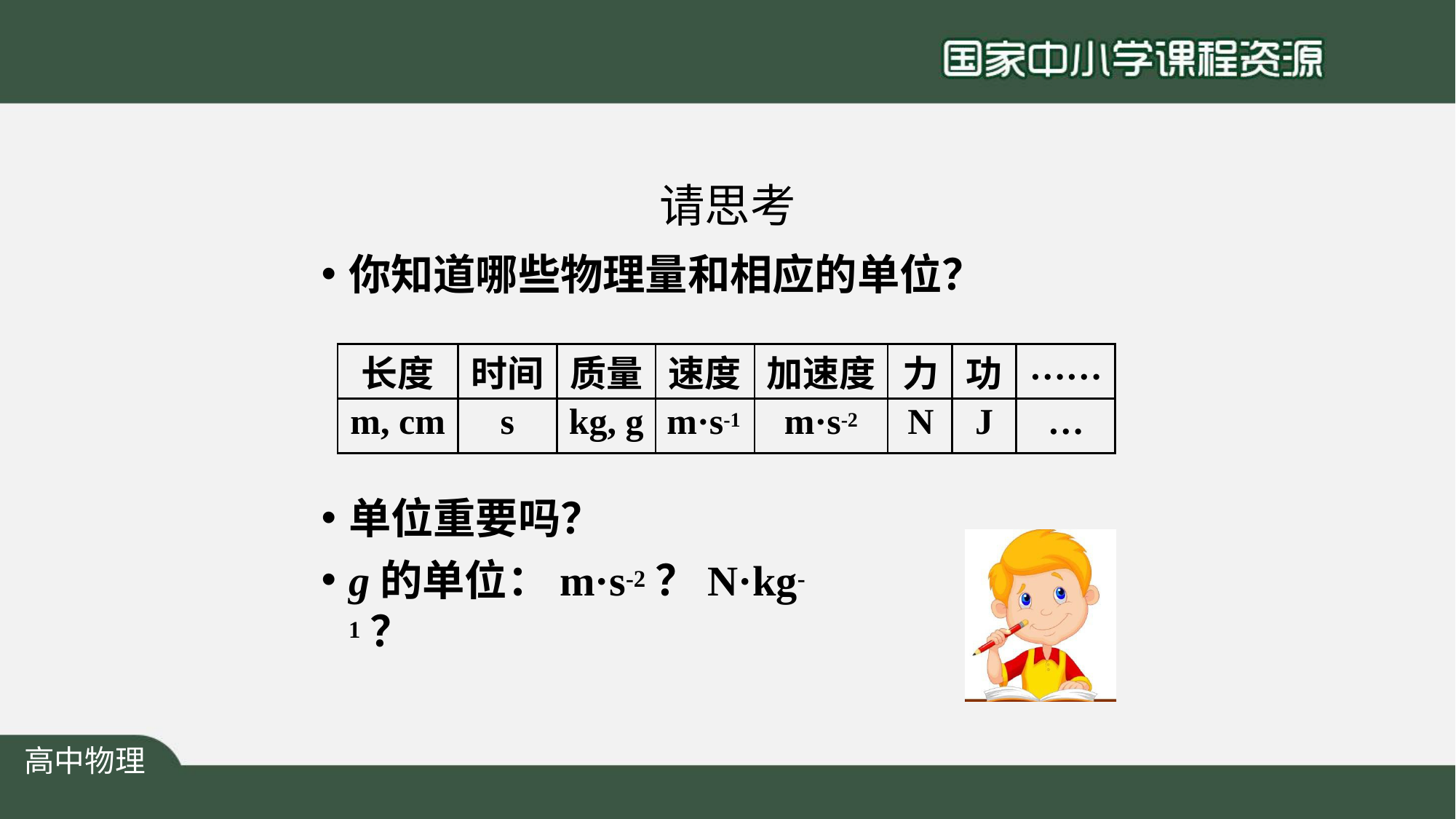

请思考
你知道哪些物理量和相应的单位？
| 长度 | 时间 | 质量 | 速度 | 加速度 | 力 | 功 | …… |
| --- | --- | --- | --- | --- | --- | --- | --- |
| m, cm | s | kg, g | m·s-1 | m·s-2 | N | J | … |
单位重要吗？
g的单位：m·s-2？N·kg-1？

高中物理